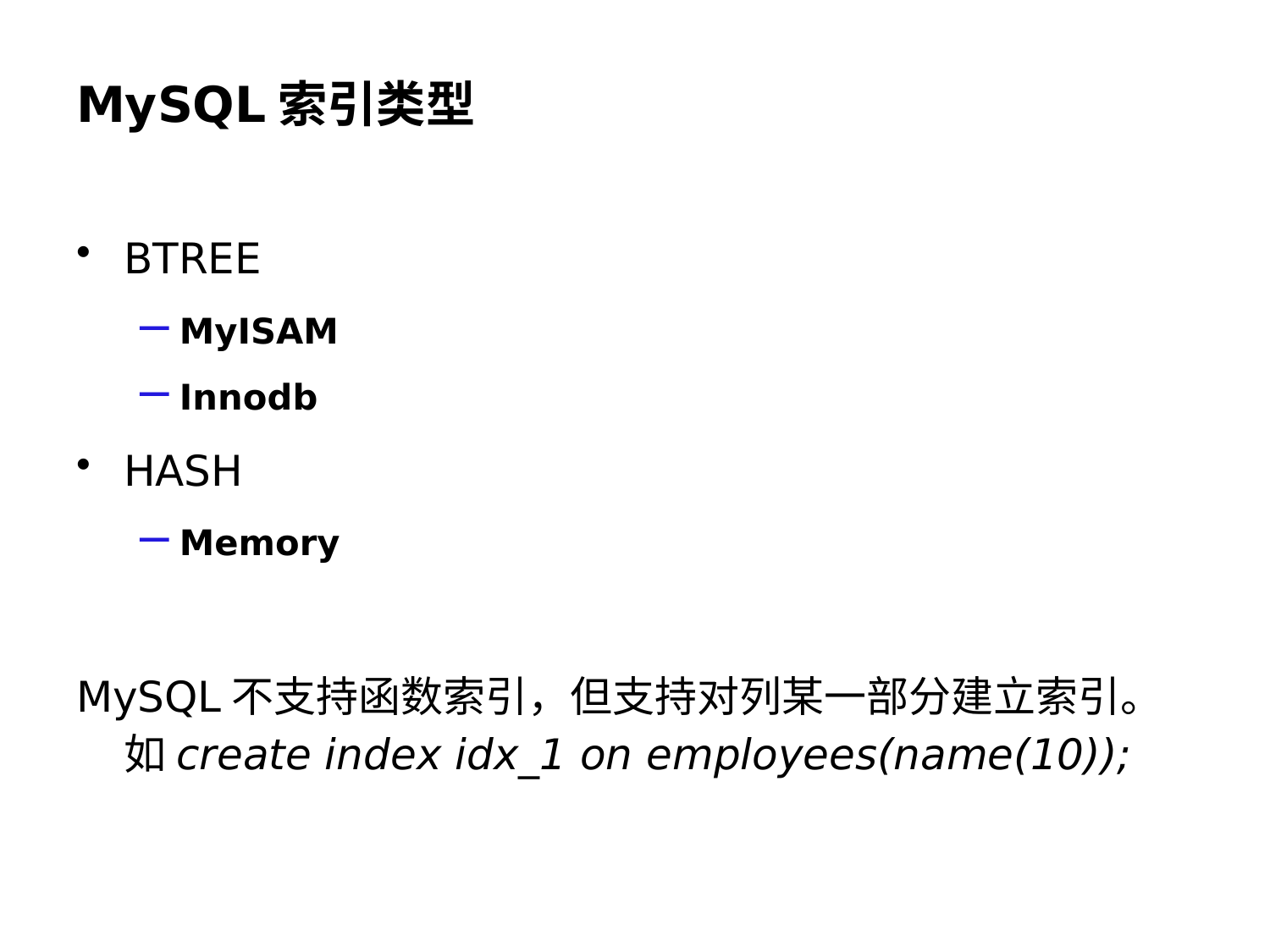

# MySQL索引类型
BTREE
MyISAM
Innodb
HASH
Memory

MySQL不支持函数索引，但支持对列某一部分建立索引。如create index idx_1 on employees(name(10));